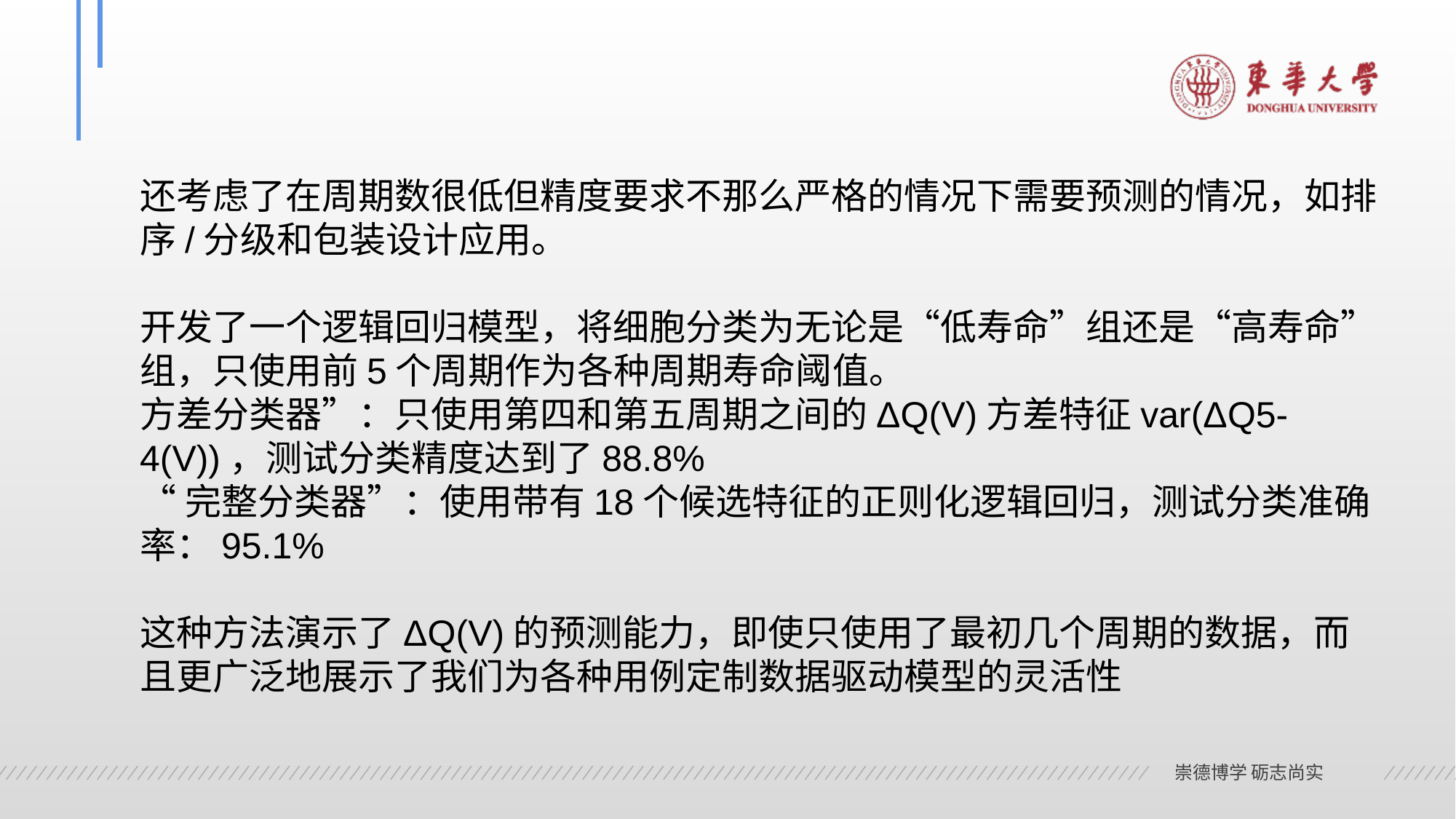

还考虑了在周期数很低但精度要求不那么严格的情况下需要预测的情况，如排序/分级和包装设计应用。

开发了一个逻辑回归模型，将细胞分类为无论是“低寿命”组还是“高寿命”组，只使用前5个周期作为各种周期寿命阈值。
方差分类器”：只使用第四和第五周期之间的ΔQ(V)方差特征var(ΔQ5-4(V))，测试分类精度达到了88.8%
“完整分类器”：使用带有18个候选特征的正则化逻辑回归，测试分类准确率：95.1%

这种方法演示了ΔQ(V)的预测能力，即使只使用了最初几个周期的数据，而且更广泛地展示了我们为各种用例定制数据驱动模型的灵活性